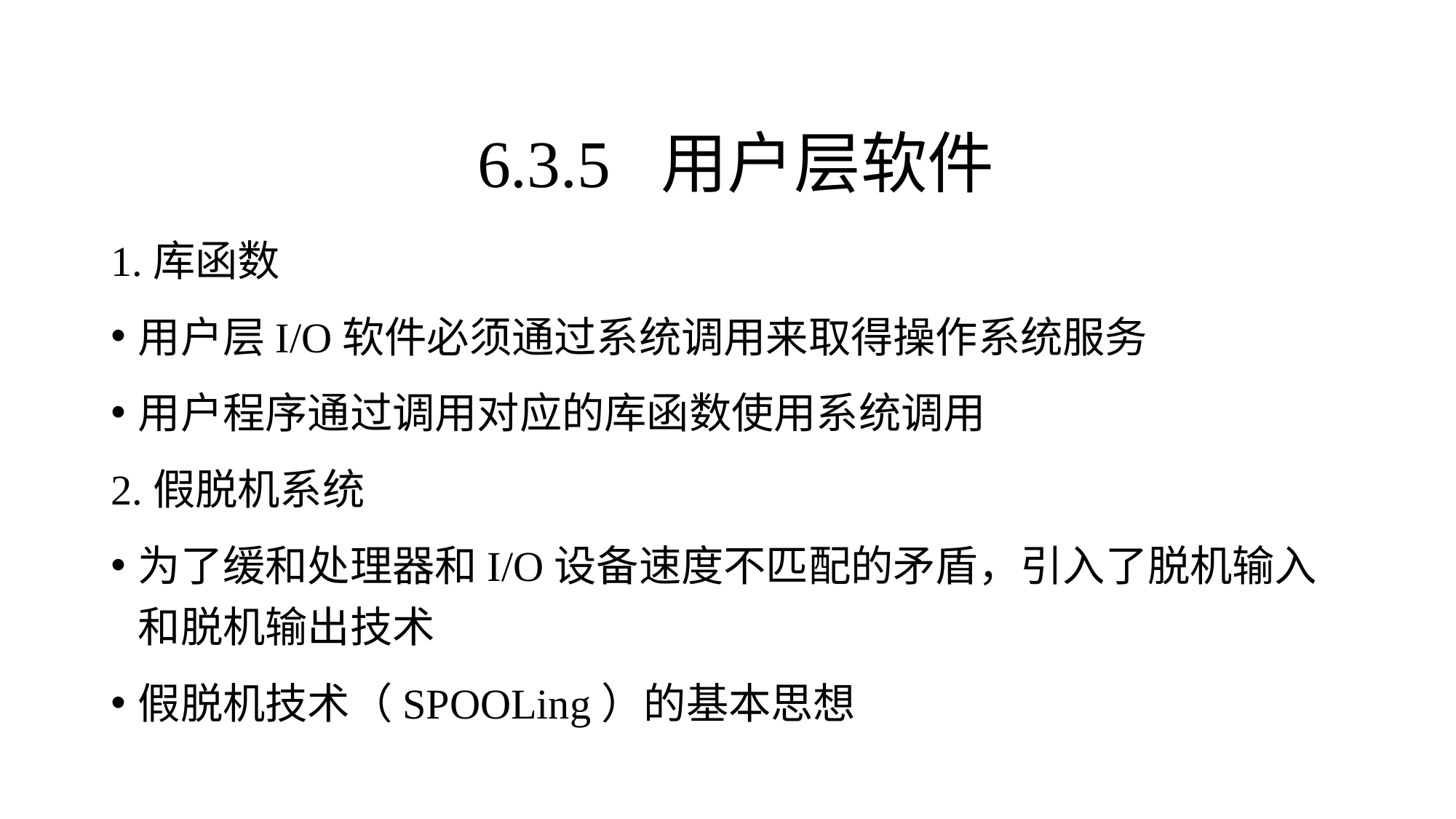

1.库函数
用户层I/O软件必须通过系统调用来取得操作系统服务
用户程序通过调用对应的库函数使用系统调用
2.假脱机系统
为了缓和处理器和I/O设备速度不匹配的矛盾，引入了脱机输入和脱机输出技术
假脱机技术（SPOOLing）的基本思想
 6.3.5  用户层软件
16